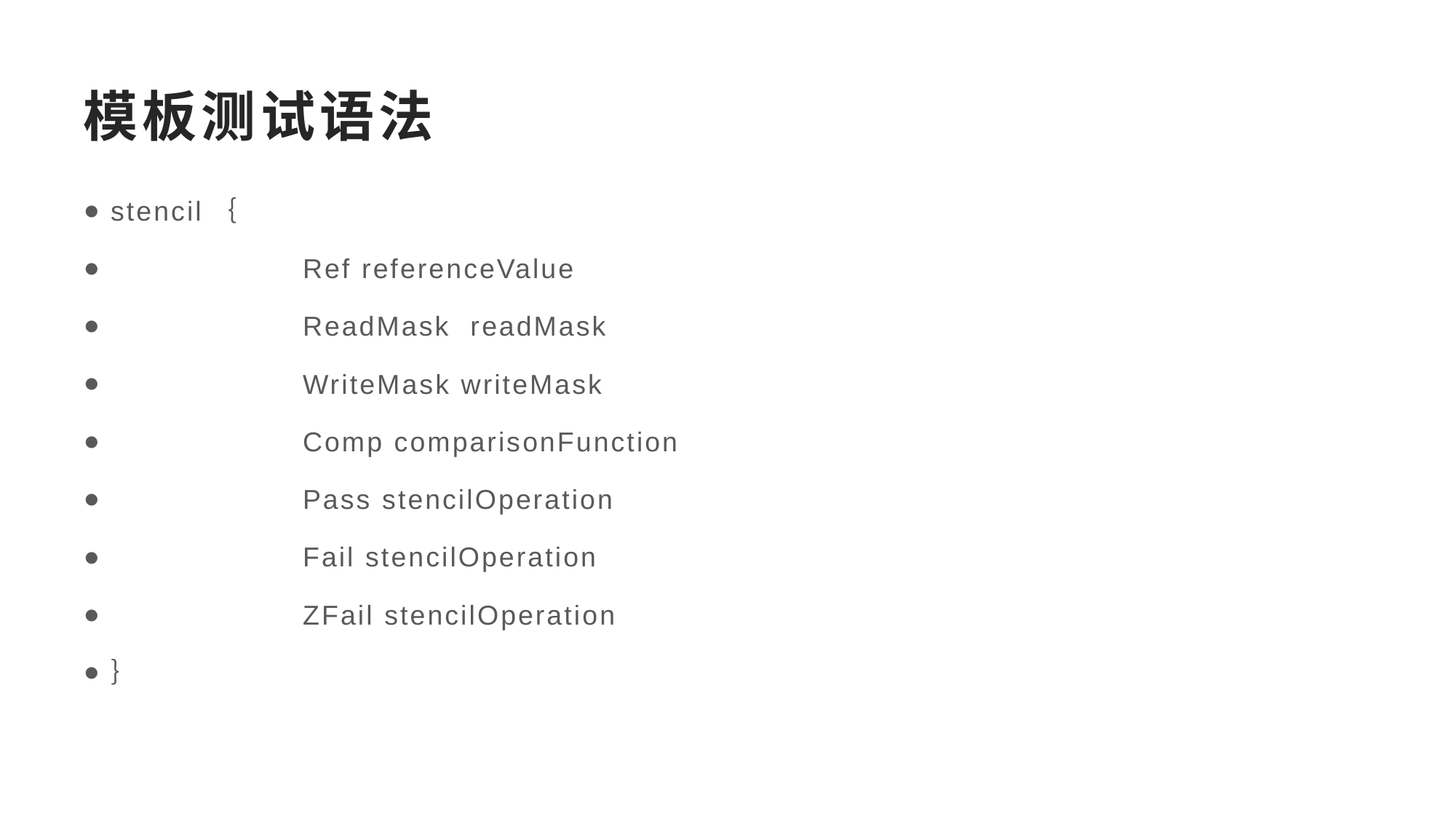

# 模板测试语法
stencil｛
	Ref referenceValue
	ReadMask  readMask
	WriteMask writeMask
	Comp comparisonFunction
	Pass stencilOperation
	Fail stencilOperation
	ZFail stencilOperation
｝